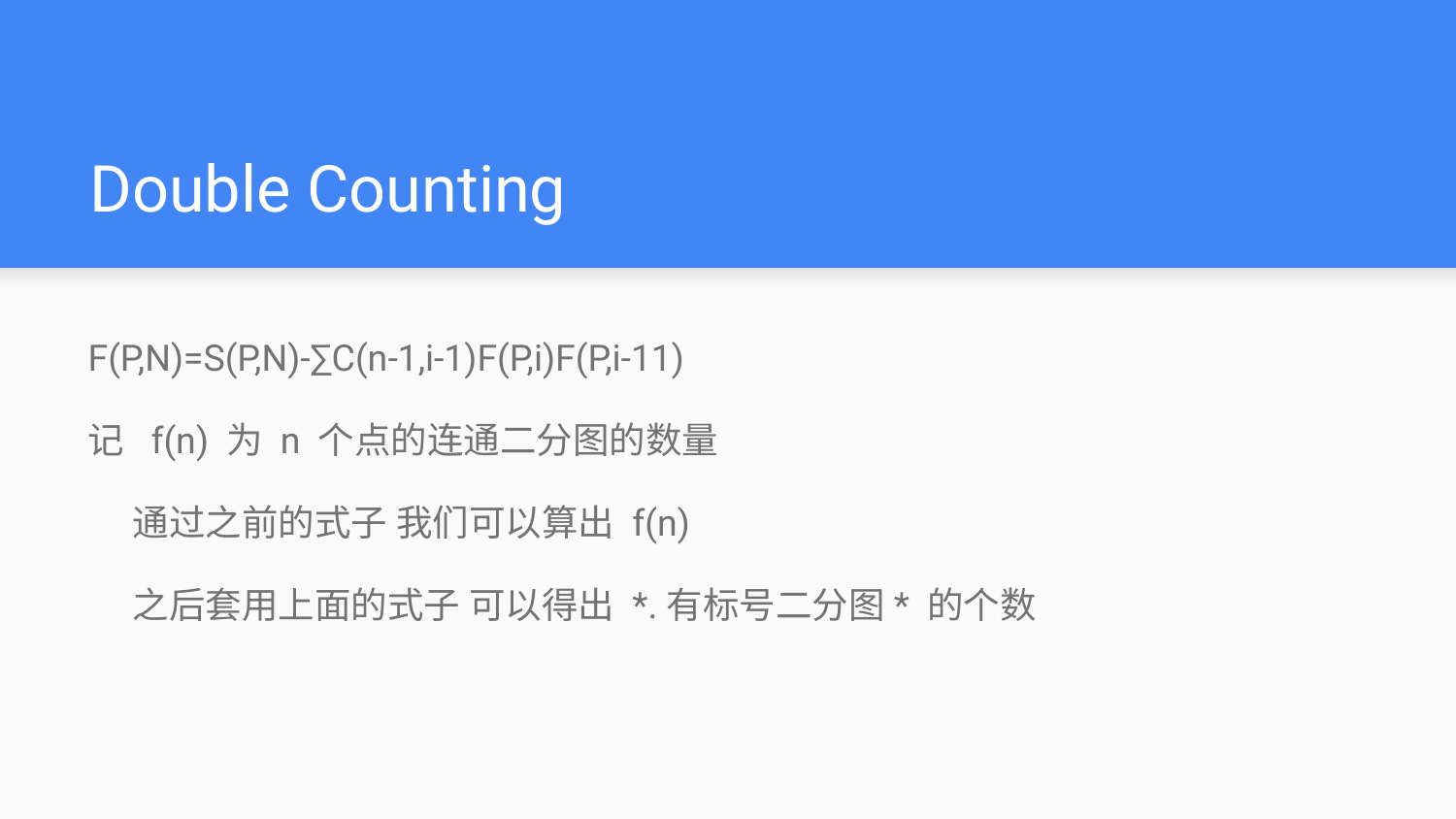

# Double Counting
F(P,N)=S(P,N)-∑C(n-1,i-1)F(P,i)F(P,i-11)
记  f(n) 为 n 个点的连通二分图的数量
    通过之前的式子 我们可以算出 f(n)
    之后套用上面的式子 可以得出 *.有标号二分图* 的个数